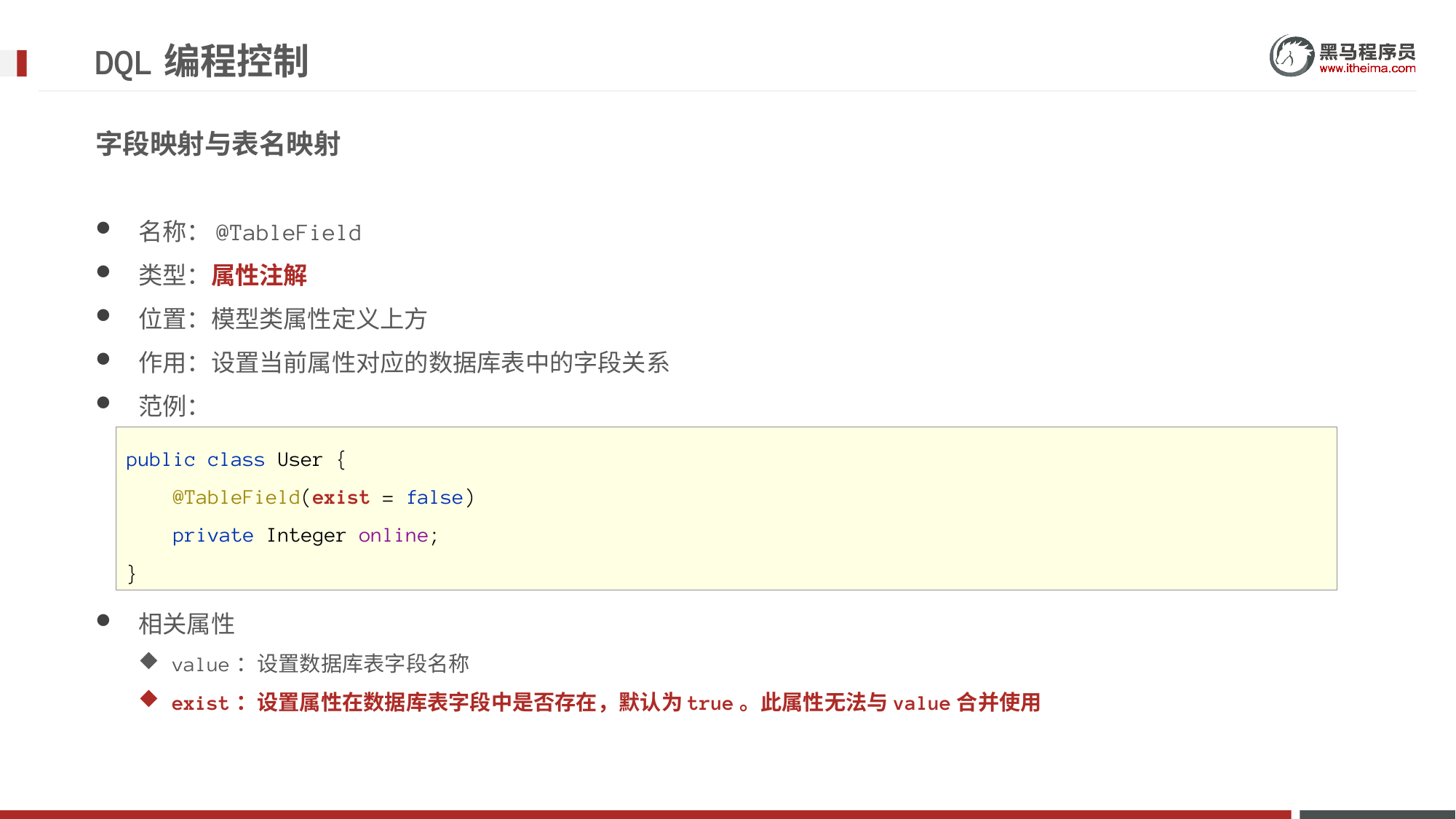

# DQL编程控制
字段映射与表名映射
名称：@TableField
类型：属性注解
位置：模型类属性定义上方
作用：设置当前属性对应的数据库表中的字段关系
范例：

相关属性
value：设置数据库表字段名称
exist：设置属性在数据库表字段中是否存在，默认为true。此属性无法与value合并使用
public class User {
    @TableField(exist = false)
    private Integer online;
}